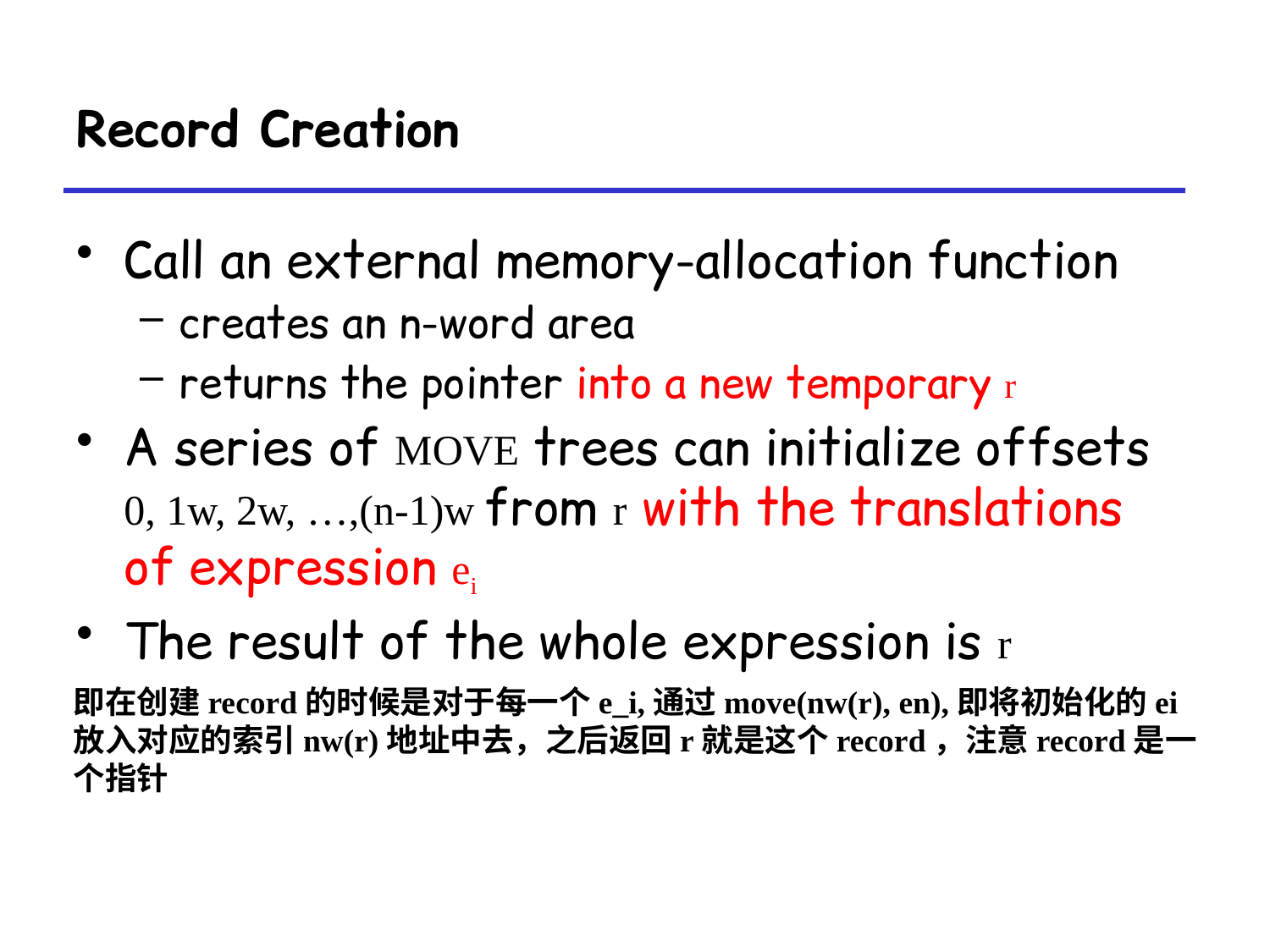

# Record Creation
Call an external memory-allocation function
creates an n-word area
returns the pointer into a new temporary r
A series of MOVE trees can initialize offsets 0, 1w, 2w, …,(n-1)w from r with the translations of expression ei
The result of the whole expression is r
即在创建record的时候是对于每一个e_i,通过move(nw(r), en),即将初始化的ei放入对应的索引nw(r)地址中去，之后返回r就是这个record，注意record是一个指针

46